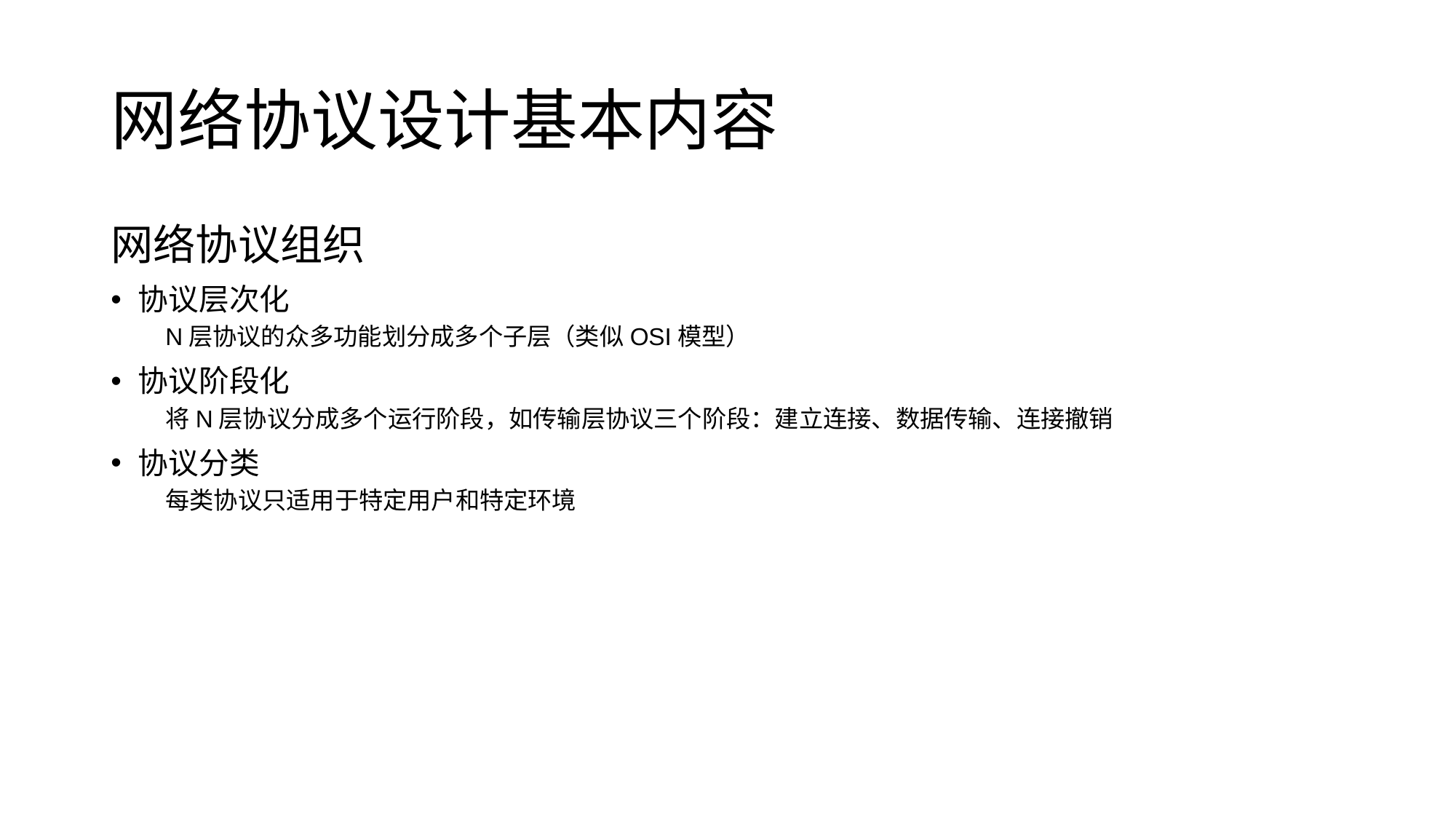

# 网络协议设计基本内容
网络协议组织
协议层次化
N层协议的众多功能划分成多个子层（类似OSI模型）
协议阶段化
将N层协议分成多个运行阶段，如传输层协议三个阶段：建立连接、数据传输、连接撤销
协议分类
每类协议只适用于特定用户和特定环境